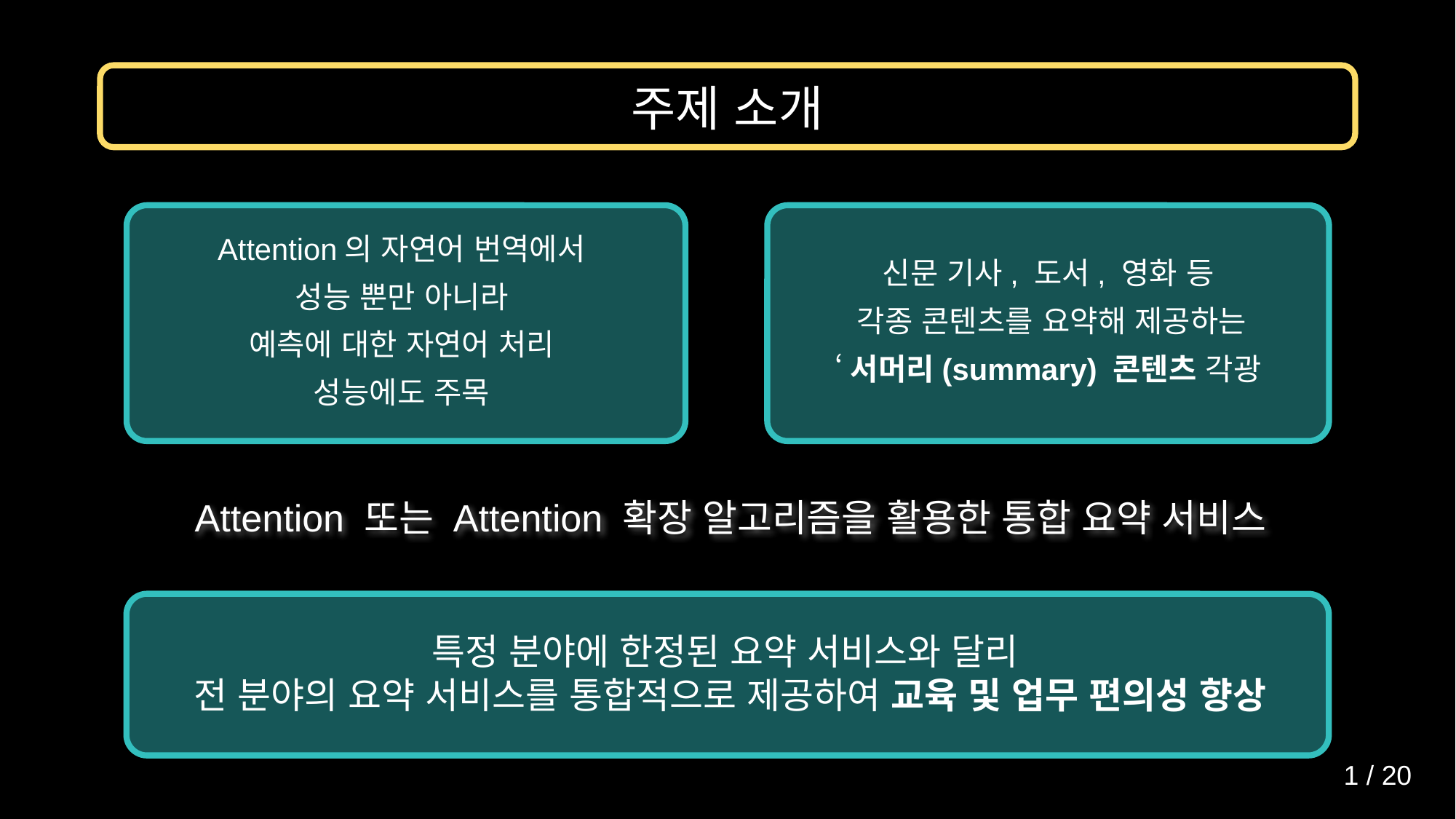

# 주제 소개

Attention의 자연어 번역에서
성능 뿐만 아니라
예측에 대한 자연어 처리
성능에도 주목
신문 기사, 도서, 영화 등
 각종 콘텐츠를 요약해 제공하는
‘서머리(summary) 콘텐츠 각광
Attention 또는 Attention 확장 알고리즘을 활용한 통합 요약 서비스

특정 분야에 한정된 요약 서비스와 달리
전 분야의 요약 서비스를 통합적으로 제공하여 교육 및 업무 편의성 향상
1 / 20